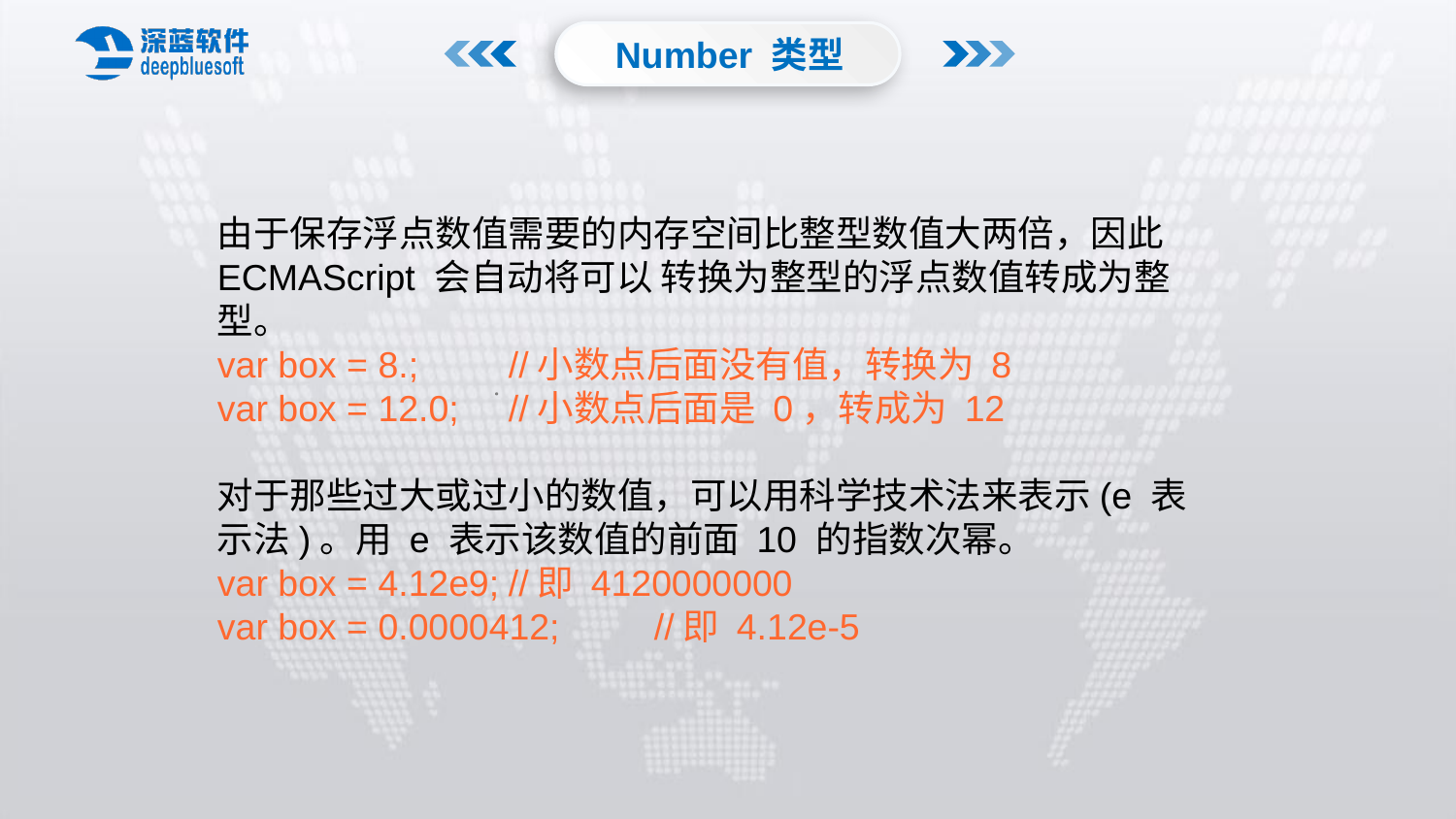

Number 类型

由于保存浮点数值需要的内存空间比整型数值大两倍，因此 ECMAScript 会自动将可以 转换为整型的浮点数值转成为整型。
var box = 8.;	//小数点后面没有值，转换为 8
var box = 12.0;	//小数点后面是 0，转成为 12

对于那些过大或过小的数值，可以用科学技术法来表示(e 表示法)。用 e 表示该数值的前面 10 的指数次幂。
var box = 4.12e9;	//即 4120000000
var box = 0.0000412;	//即 4.12e-5